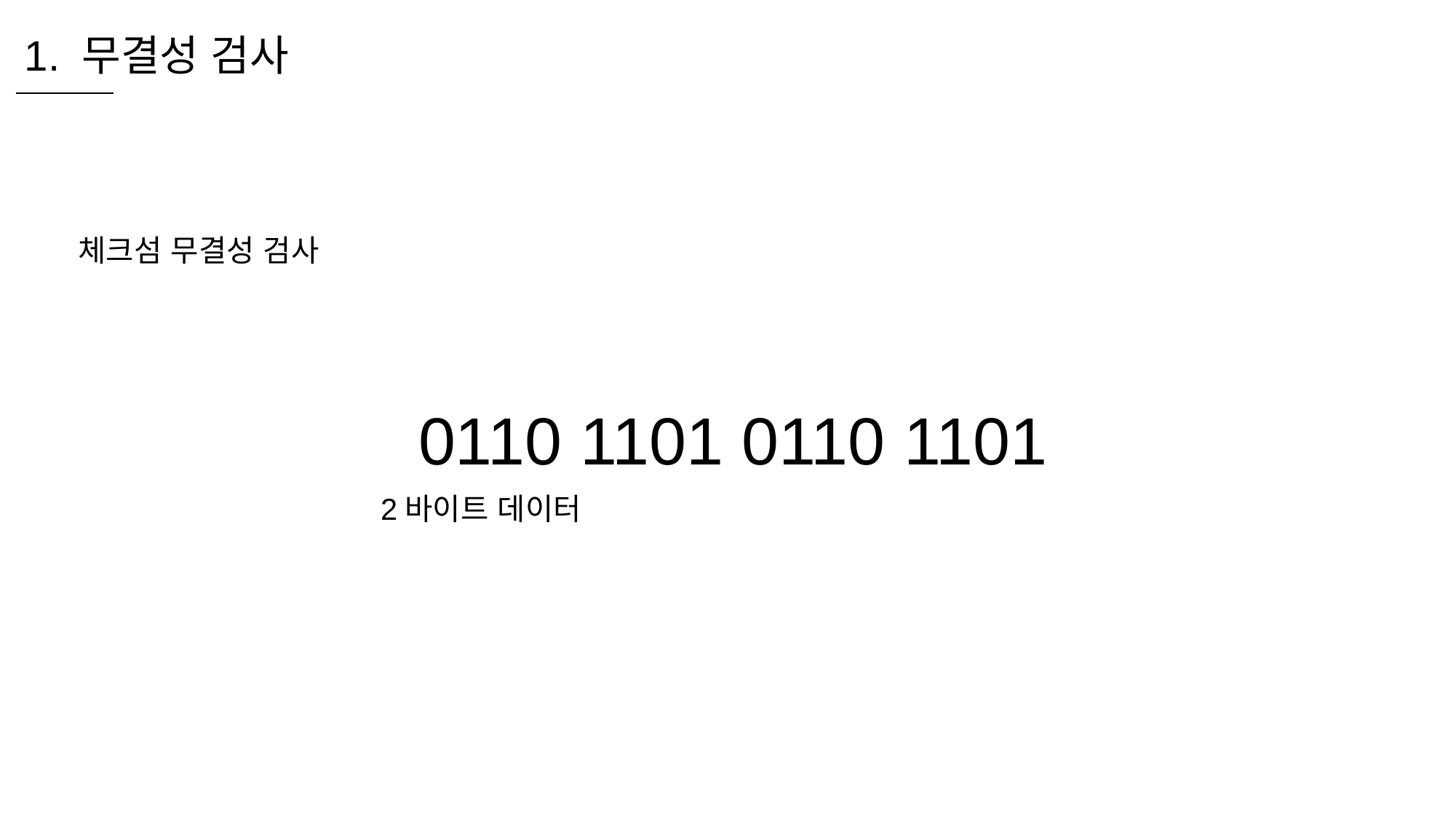

1. 무결성 검사
체크섬 무결성 검사
0110 1101 0110 1101
2바이트 데이터